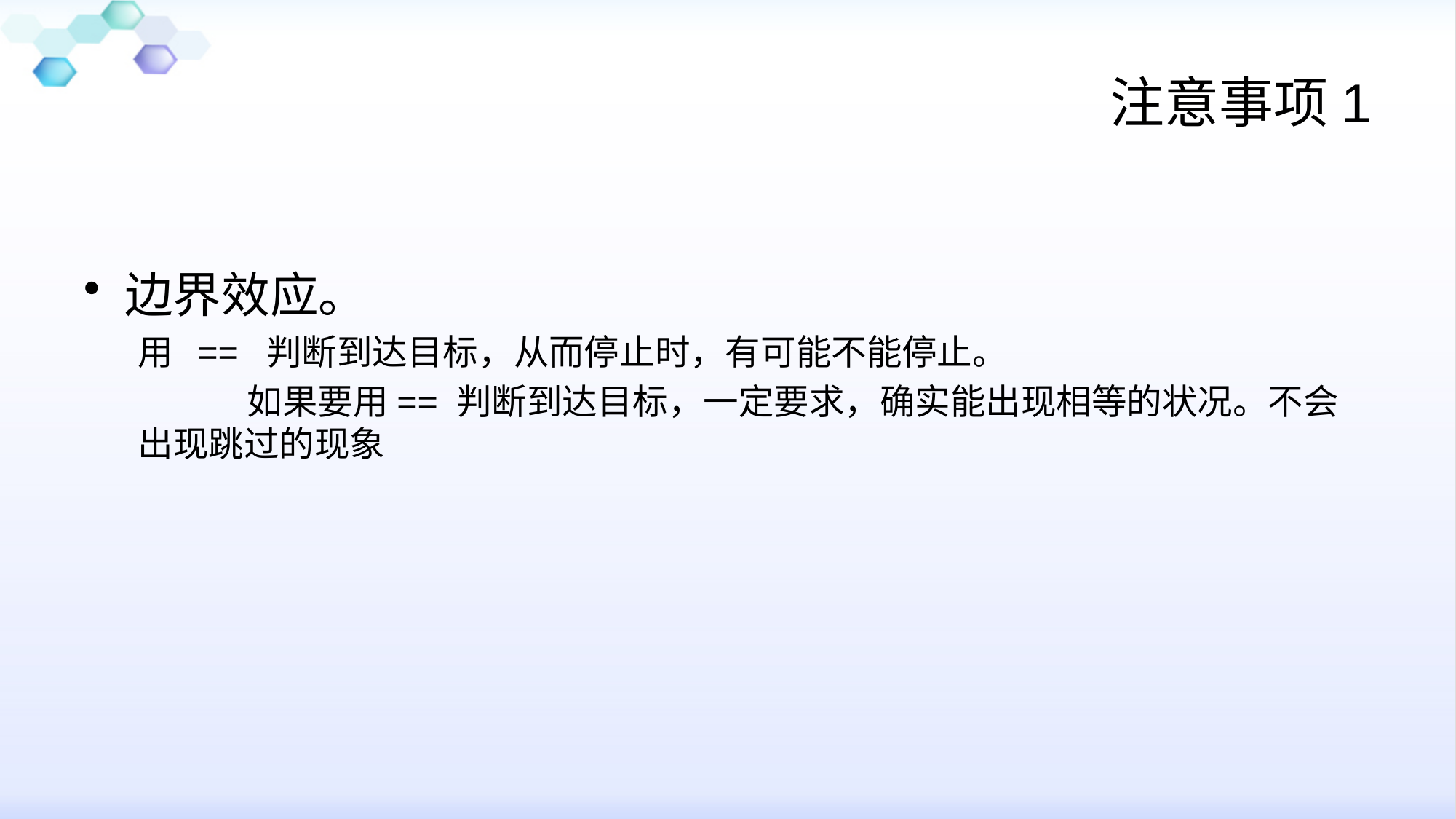

# 注意事项1

边界效应。
用  ==  判断到达目标，从而停止时，有可能不能停止。
	如果要用== 判断到达目标，一定要求，确实能出现相等的状况。不会出现跳过的现象